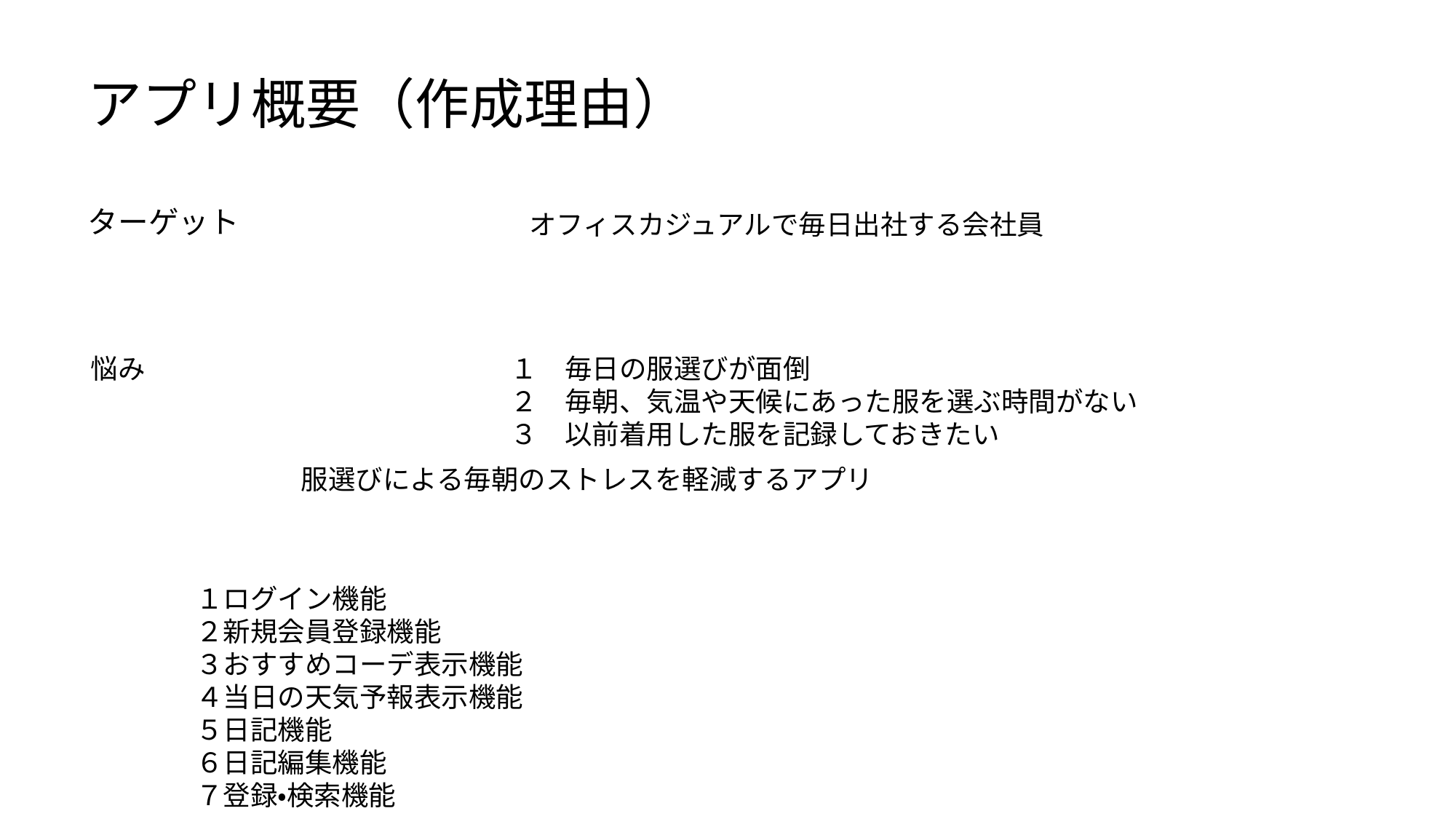

# アプリ概要（作成理由）
ターゲット
オフィスカジュアルで毎日出社する会社員
悩み
１　毎日の服選びが面倒
２　毎朝、気温や天候にあった服を選ぶ時間がない
３　以前着用した服を記録しておきたい
服選びによる毎朝のストレスを軽減するアプリ
１ログイン機能
２新規会員登録機能
３おすすめコーデ表示機能
４当日の天気予報表示機能
５日記機能
６日記編集機能
７登録・検索機能